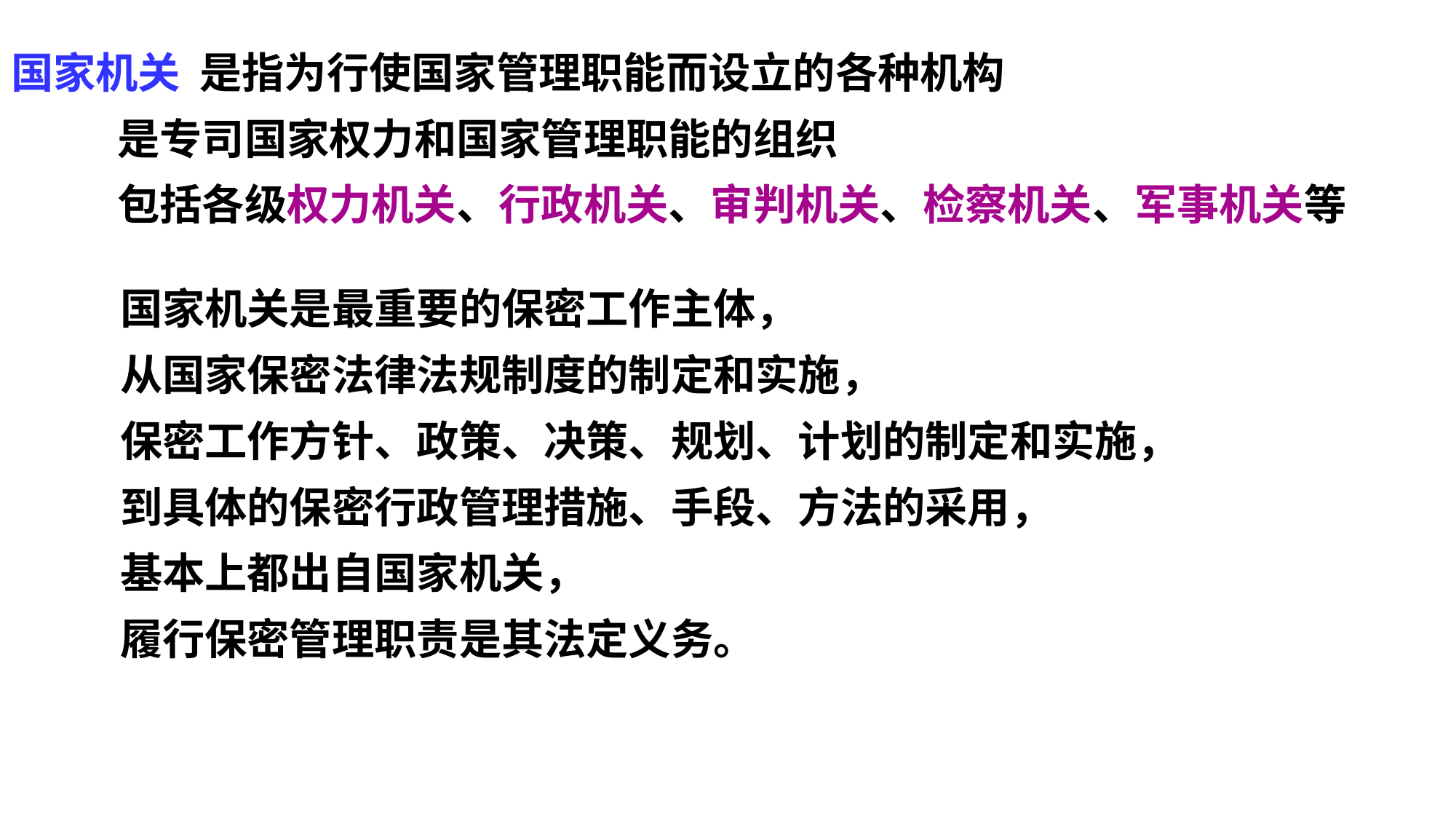

国家机关  是指为行使国家管理职能而设立的各种机构
          是专司国家权力和国家管理职能的组织
          包括各级权力机关、行政机关、审判机关、检察机关、军事机关等

	国家机关是最重要的保密工作主体，
	从国家保密法律法规制度的制定和实施，
	保密工作方针、政策、决策、规划、计划的制定和实施，
	到具体的保密行政管理措施、手段、方法的采用，
	基本上都出自国家机关，
	履行保密管理职责是其法定义务。